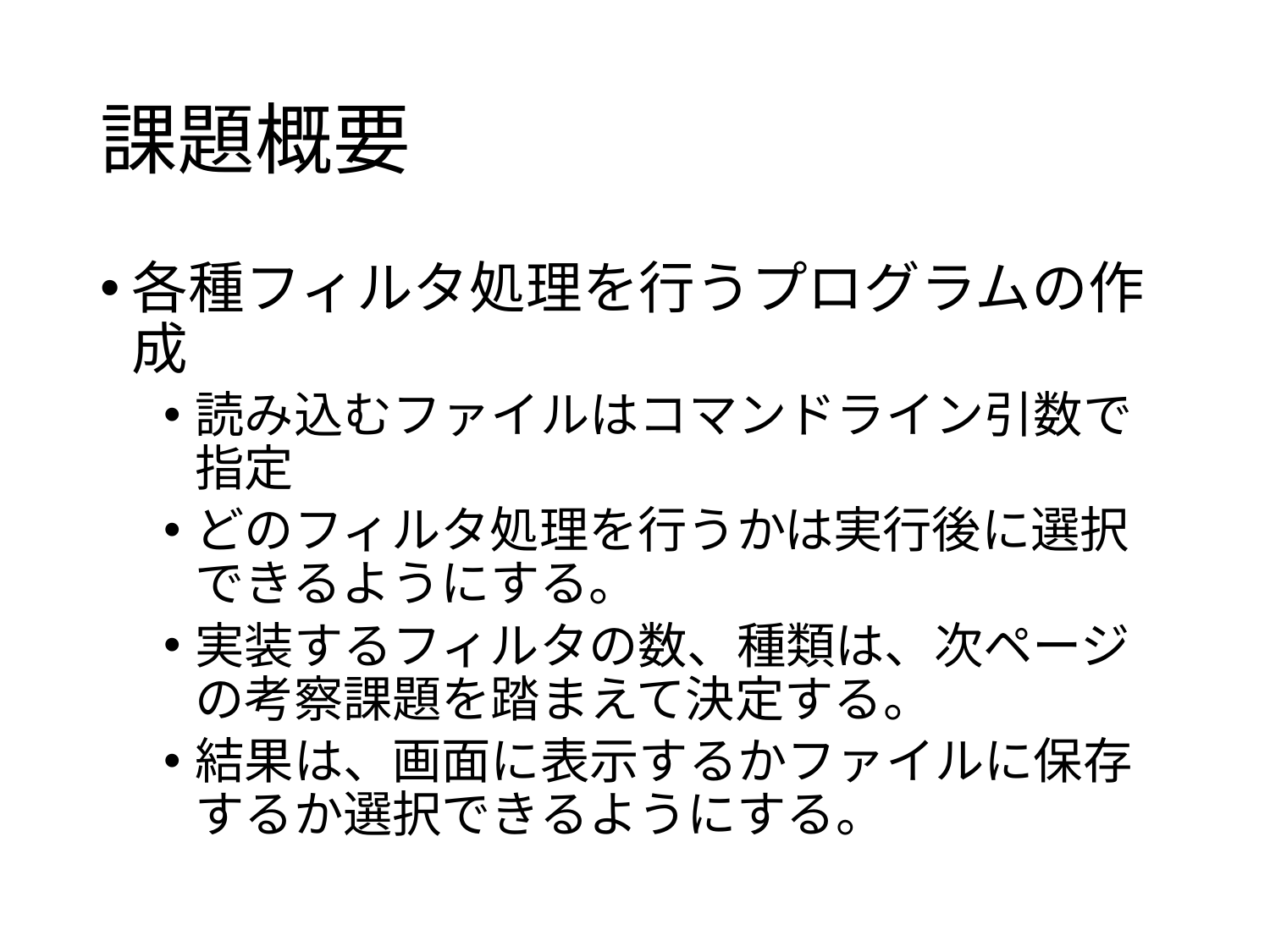

# 課題概要
各種フィルタ処理を行うプログラムの作成
読み込むファイルはコマンドライン引数で指定
どのフィルタ処理を行うかは実行後に選択できるようにする。
実装するフィルタの数、種類は、次ページの考察課題を踏まえて決定する。
結果は、画面に表示するかファイルに保存するか選択できるようにする。